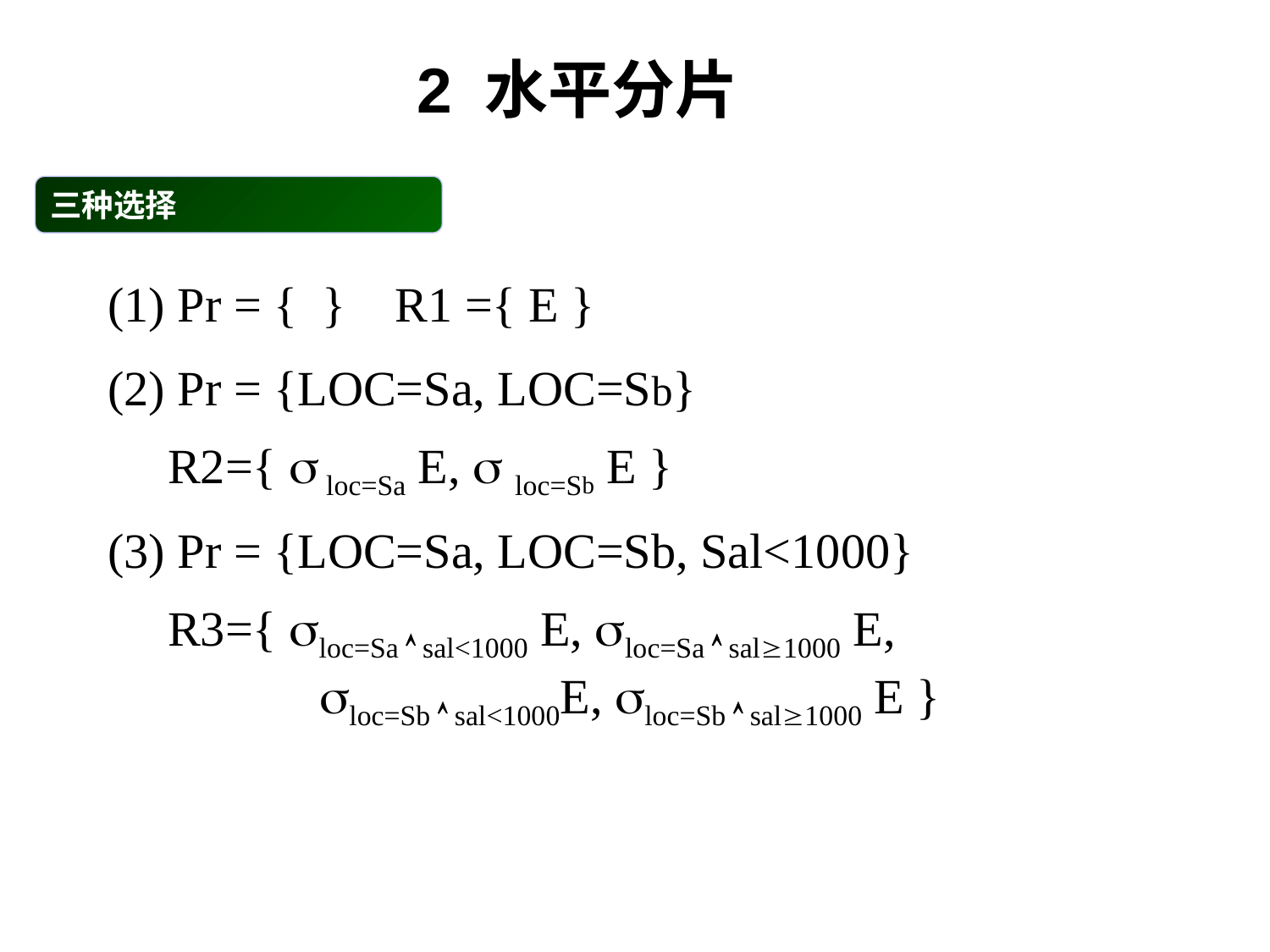

2 水平分片

三种选择
(1) Pr = {  }    R1 ={ E }
(2) Pr = {LOC=Sa, LOC=Sb}
	 R2={ σ loc=Sa E, σ loc=Sb E }
(3) Pr = {LOC=Sa, LOC=Sb, Sal<1000}
	 R3={ σloc=Sa ∧ sal<1000 E, σloc=Sa ∧ sal≥1000 E,
		   σloc=Sb ∧ sal<1000E, σloc=Sb ∧ sal≥1000 E }